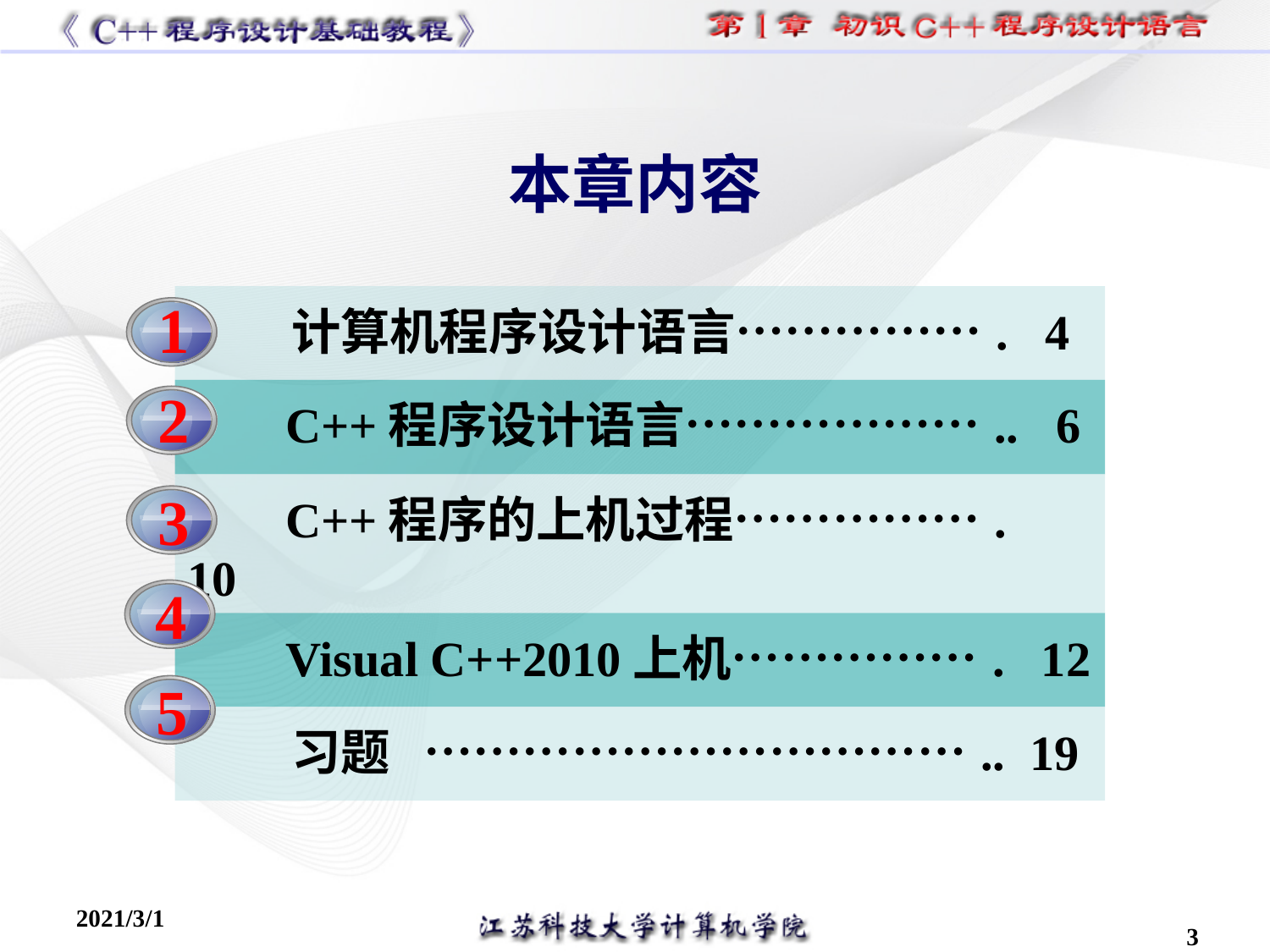

# 本章内容
| 计算机程序设计语言……………. 4 |
| --- |
| C++程序设计语言……………….. 6 |
| C++程序的上机过程……………. 10 |
| Visual C++2010上机……………. 12 |
| 习题 …………………………….. 19 |

1

2

3

4

5